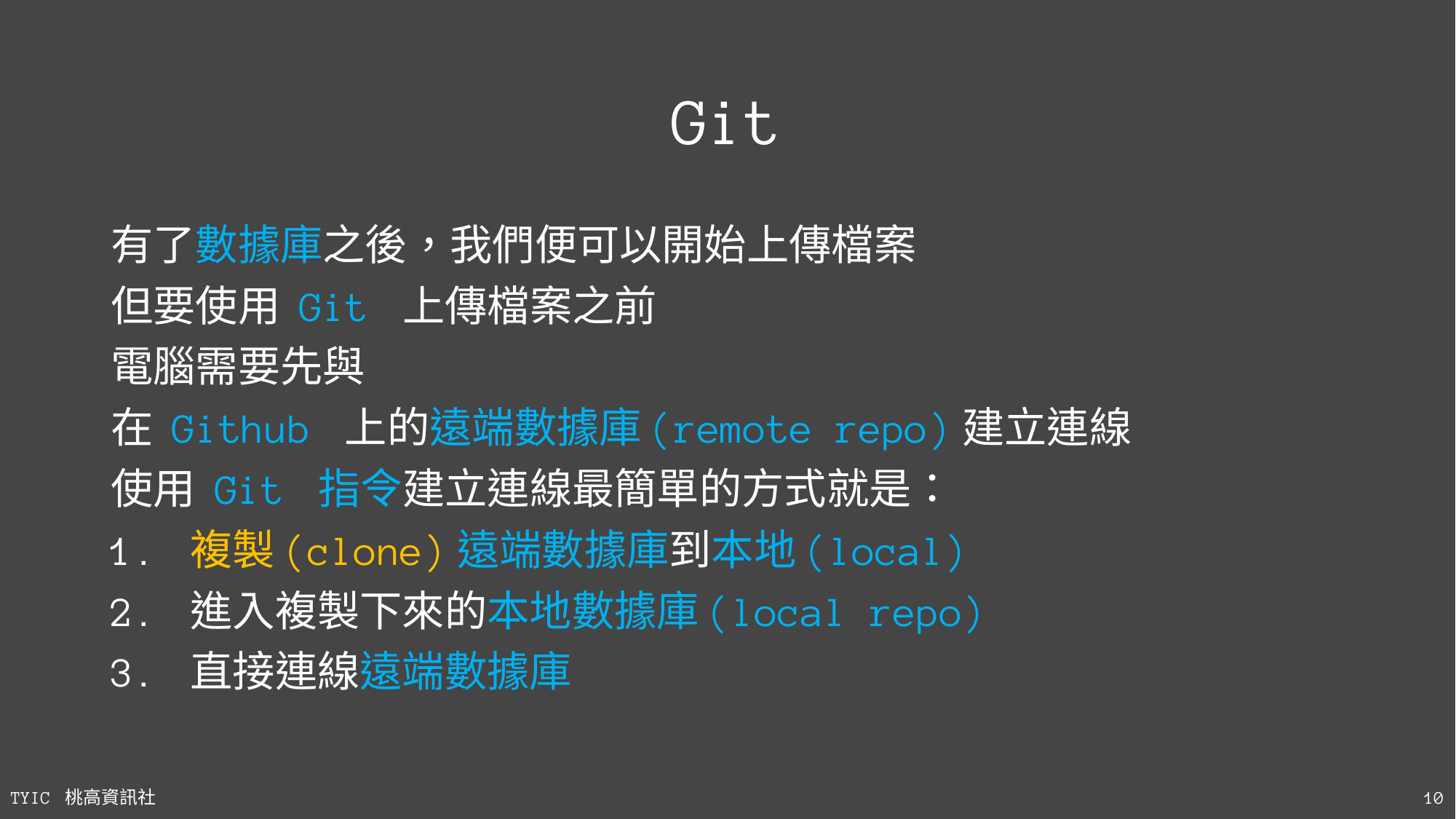

# Git
有了數據庫之後，我們便可以開始上傳檔案
但要使用 Git 上傳檔案之前
電腦需要先與
在 Github 上的遠端數據庫(remote repo)建立連線
使用 Git 指令建立連線最簡單的方式就是：
1. 複製(clone)遠端數據庫到本地(local)
2. 進入複製下來的本地數據庫(local repo)
3. 直接連線遠端數據庫